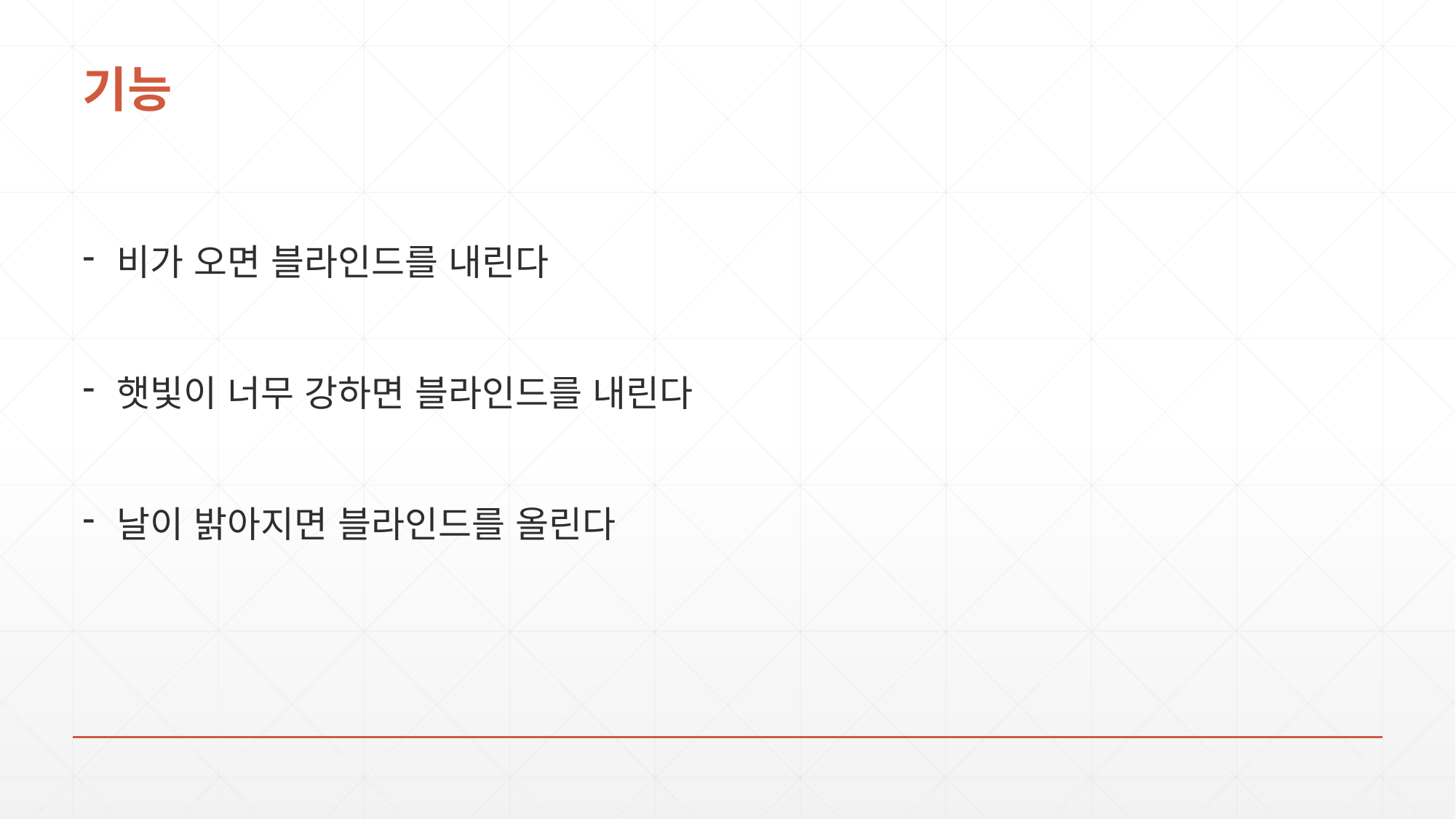

# 기능
비가 오면 블라인드를 내린다

햇빛이 너무 강하면 블라인드를 내린다

날이 밝아지면 블라인드를 올린다